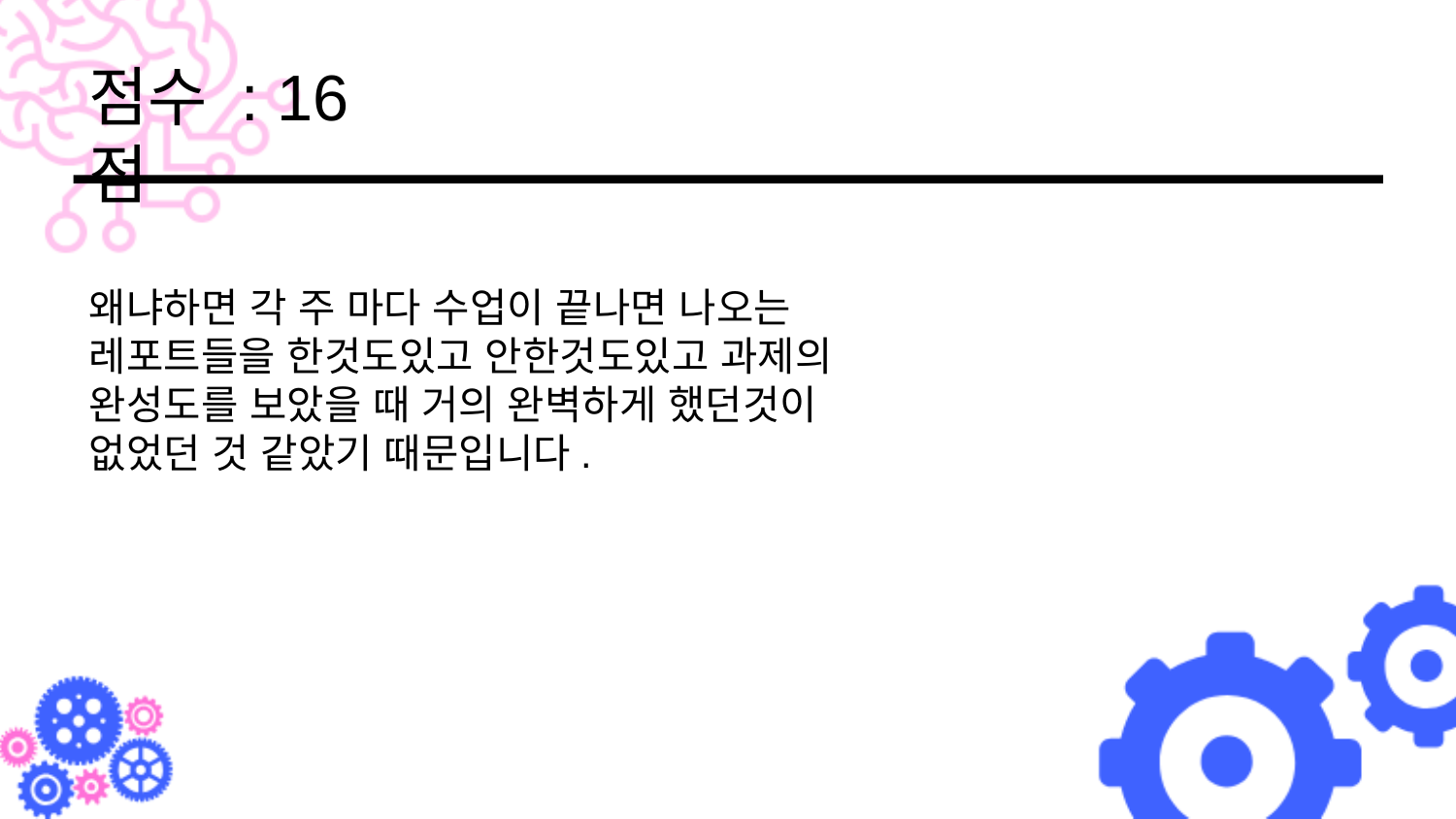

점수 : 16점

왜냐하면 각 주 마다 수업이 끝나면 나오는 레포트들을 한것도있고 안한것도있고 과제의 완성도를 보았을 때 거의 완벽하게 했던것이 없었던 것 같았기 때문입니다.